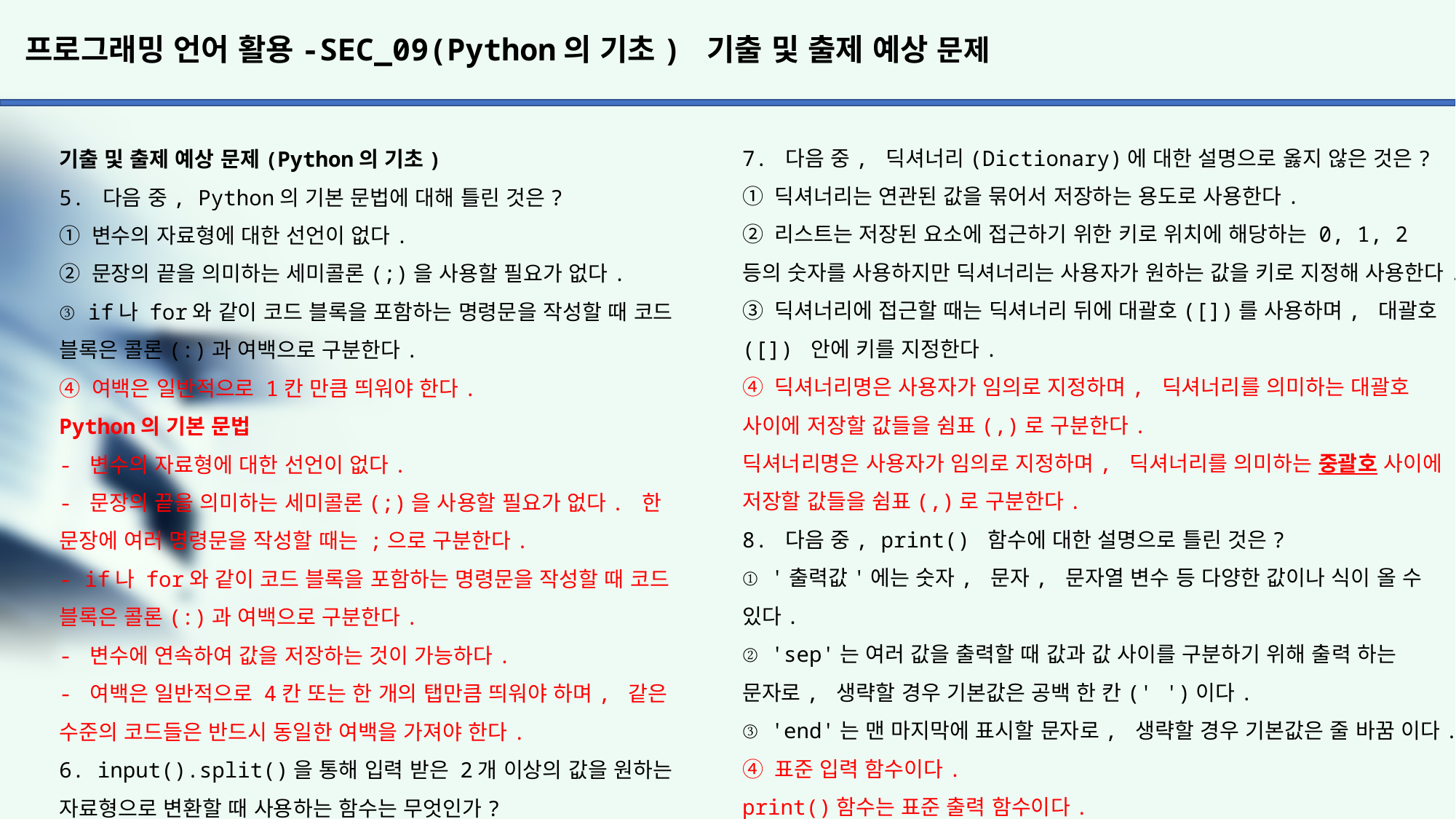

# 프로그래밍 언어 활용-SEC_09(Python의 기초) 기출 및 출제 예상 문제
7. 다음 중, 딕셔너리(Dictionary)에 대한 설명으로 옳지 않은 것은?
① 딕셔너리는 연관된 값을 묶어서 저장하는 용도로 사용한다.
② 리스트는 저장된 요소에 접근하기 위한 키로 위치에 해당하는 0, 1, 2 등의 숫자를 사용하지만 딕셔너리는 사용자가 원하는 값을 키로 지정해 사용한다.
③ 딕셔너리에 접근할 때는 딕셔너리 뒤에 대괄호([])를 사용하며, 대괄호([]) 안에 키를 지정한다.
④ 딕셔너리명은 사용자가 임의로 지정하며, 딕셔너리를 의미하는 대괄호 사이에 저장할 값들을 쉼표(,)로 구분한다.
딕셔너리명은 사용자가 임의로 지정하며, 딕셔너리를 의미하는 중괄호 사이에 저장할 값들을 쉼표(,)로 구분한다.
8. 다음 중, print() 함수에 대한 설명으로 틀린 것은?
① '출력값'에는 숫자, 문자, 문자열 변수 등 다양한 값이나 식이 올 수 있다.
② 'sep'는 여러 값을 출력할 때 값과 값 사이를 구분하기 위해 출력 하는 문자로, 생략할 경우 기본값은 공백 한 칸(' ')이다.
③ 'end'는 맨 마지막에 표시할 문자로, 생략할 경우 기본값은 줄 바꿈 이다.
④ 표준 입력 함수이다.
print()함수는 표준 출력 함수이다.
기출 및 출제 예상 문제(Python의 기초)
5. 다음 중, Python의 기본 문법에 대해 틀린 것은?
① 변수의 자료형에 대한 선언이 없다.
② 문장의 끝을 의미하는 세미콜론(;)을 사용할 필요가 없다.
③ if나 for와 같이 코드 블록을 포함하는 명령문을 작성할 때 코드 블록은 콜론(:)과 여백으로 구분한다.
④ 여백은 일반적으로 1칸 만큼 띄워야 한다.
Python의 기본 문법
- 변수의 자료형에 대한 선언이 없다.
- 문장의 끝을 의미하는 세미콜론(;)을 사용할 필요가 없다. 한 문장에 여러 명령문을 작성할 때는 ;으로 구분한다.
- if나 for와 같이 코드 블록을 포함하는 명령문을 작성할 때 코드 블록은 콜론(:)과 여백으로 구분한다.
- 변수에 연속하여 값을 저장하는 것이 가능하다.
- 여백은 일반적으로 4칸 또는 한 개의 탭만큼 띄워야 하며, 같은 수준의 코드들은 반드시 동일한 여백을 가져야 한다.
6. input().split()을 통해 입력 받은 2개 이상의 값을 원하는 자료형으로 변환할 때 사용하는 함수는 무엇인가?
① dict()			② list()
③ map()			④ print()